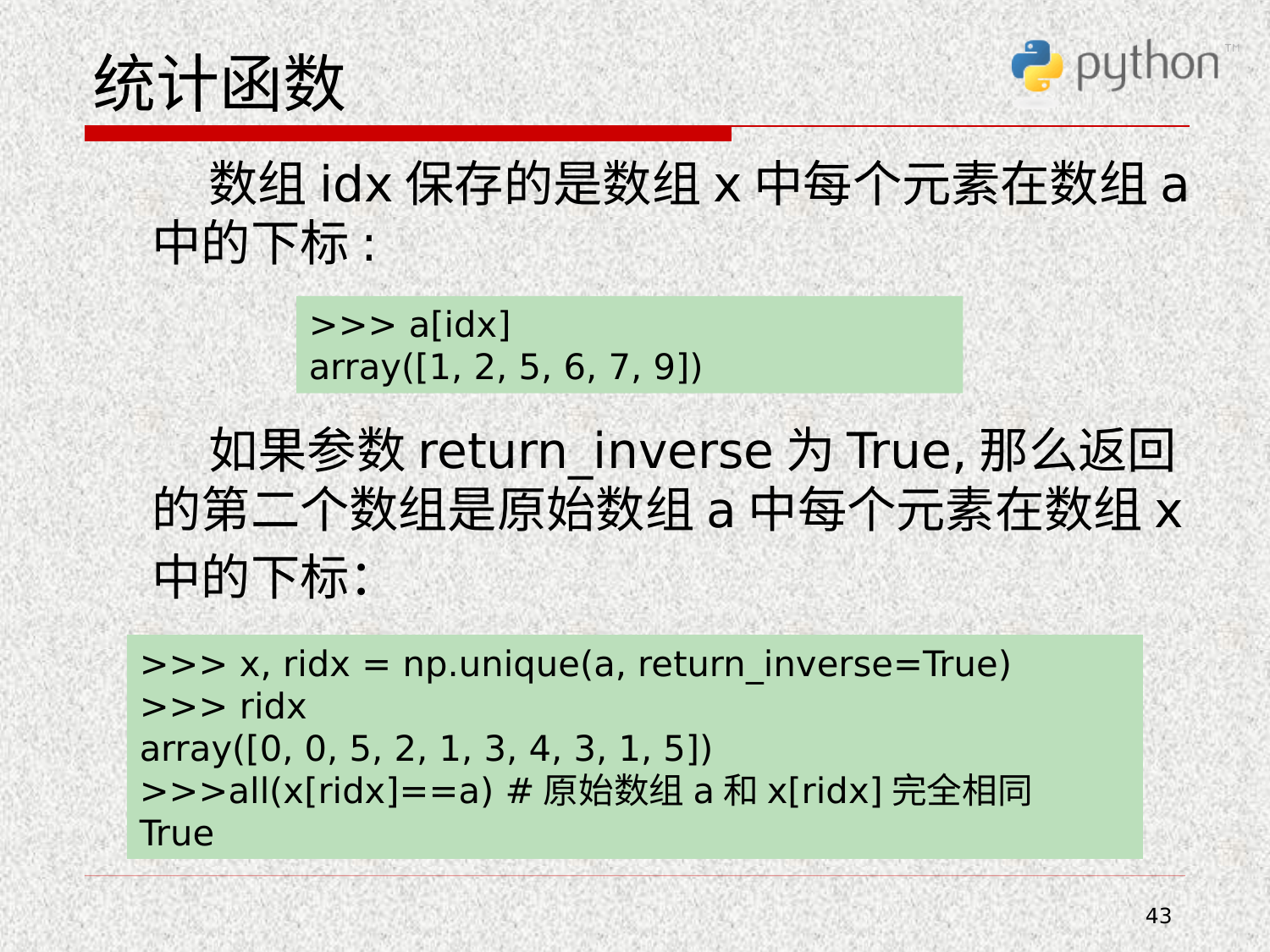

# 统计函数
          数组idx保存的是数组x中每个元素在数组a中的下标:

          如果参数return_inverse为True,那么返回的第二个数组是原始数组a中每个元素在数组x 中的下标：
>>> a[idx]
array([1, 2, 5, 6, 7, 9])
>>> x, ridx = np.unique(a, return_inverse=True)
>>> ridx
array([0, 0, 5, 2, 1, 3, 4, 3, 1, 5])
>>>all(x[ridx]==a) #原始数组a和x[ridx]完全相同
True
43